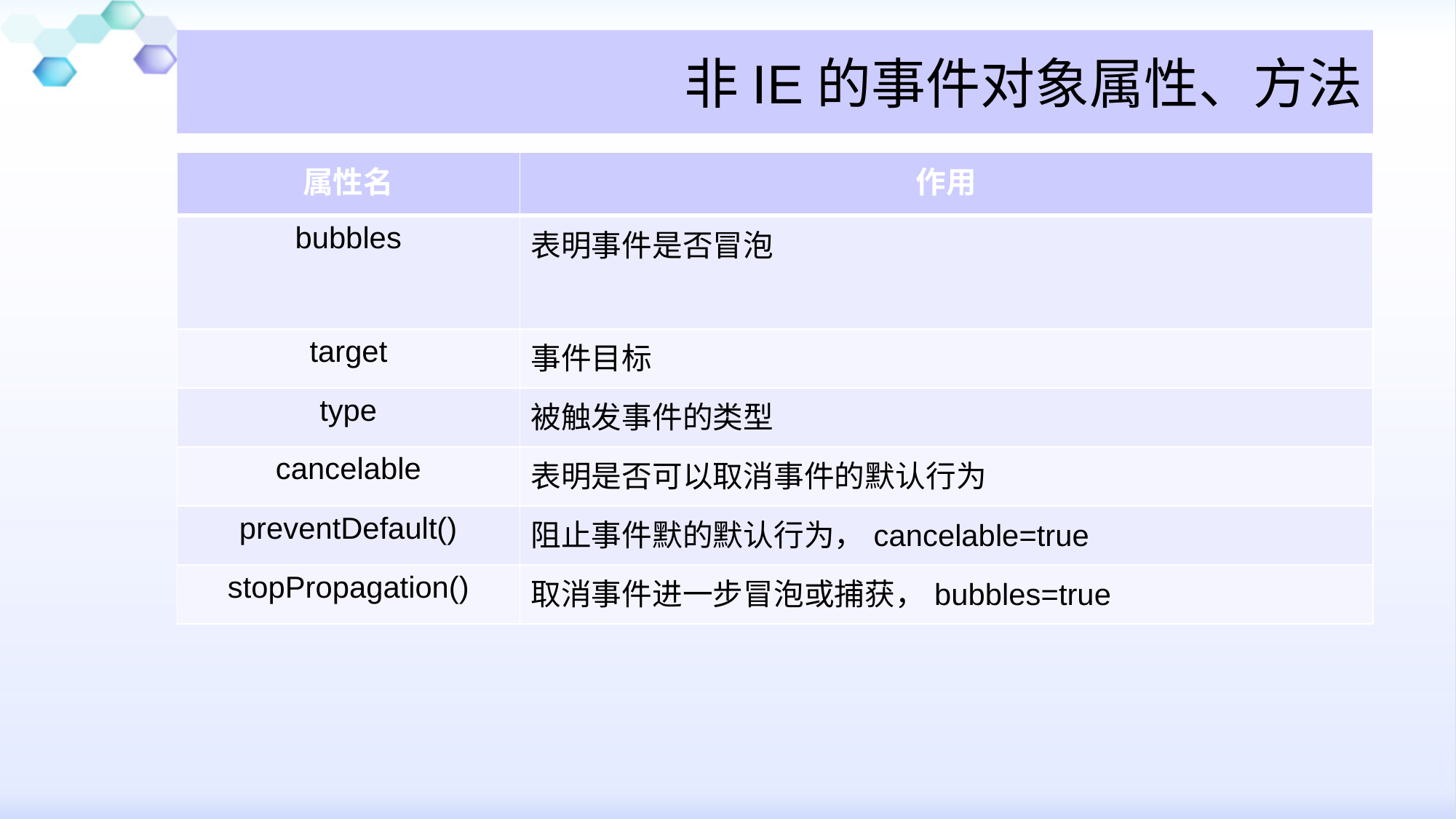

# 非IE的事件对象属性、方法
| 属性名 | 作用 |
| --- | --- |
| bubbles | 表明事件是否冒泡 |
| target | 事件目标 |
| type | 被触发事件的类型 |
| cancelable | 表明是否可以取消事件的默认行为 |
| preventDefault() | 阻止事件默的默认行为，cancelable=true |
| stopPropagation() | 取消事件进一步冒泡或捕获，bubbles=true |